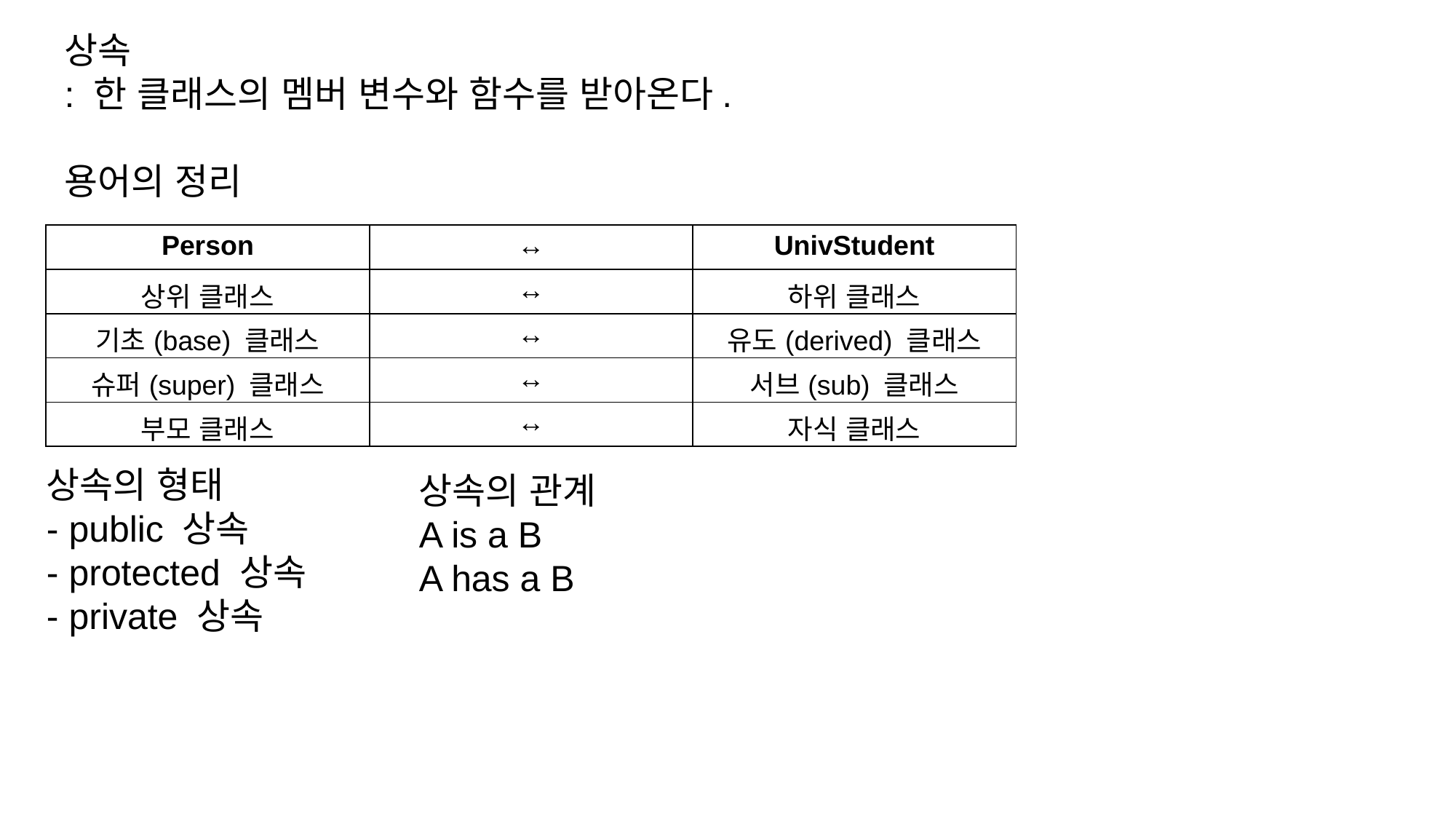

상속
: 한 클래스의 멤버 변수와 함수를 받아온다.

용어의 정리

| Person | ↔ | UnivStudent |
| --- | --- | --- |
| 상위 클래스 | ↔ | 하위 클래스 |
| 기초(base) 클래스 | ↔ | 유도(derived) 클래스 |
| 슈퍼(super) 클래스 | ↔ | 서브(sub) 클래스 |
| 부모 클래스 | ↔ | 자식 클래스 |
상속의 형태
- public 상속
- protected 상속
- private 상속
상속의 관계
A is a B
A has a B